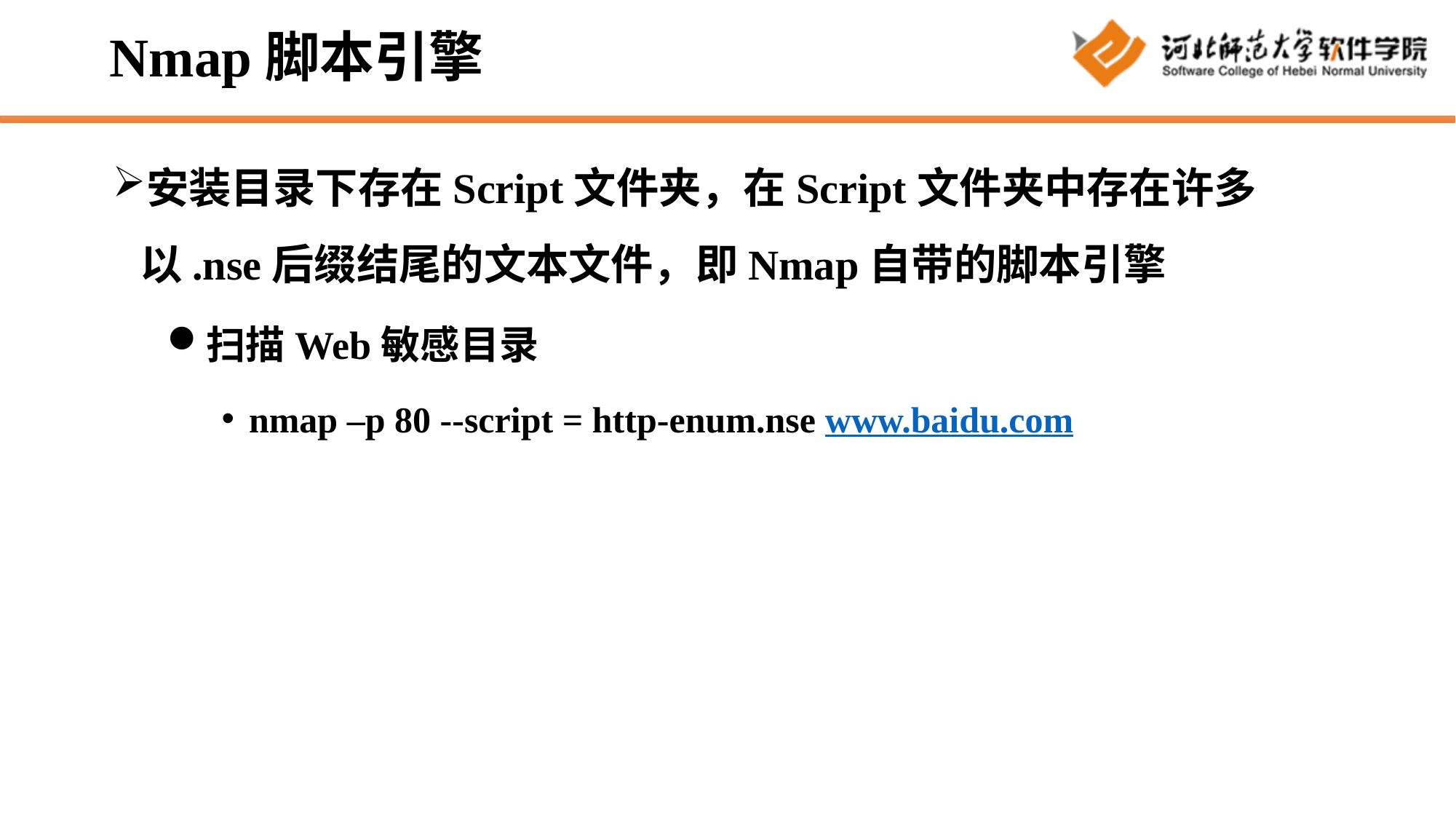

# Nmap脚本引擎
安装目录下存在Script文件夹，在Script文件夹中存在许多以.nse后缀结尾的文本文件，即Nmap自带的脚本引擎
扫描Web敏感目录
nmap –p 80 --script = http-enum.nse www.baidu.com